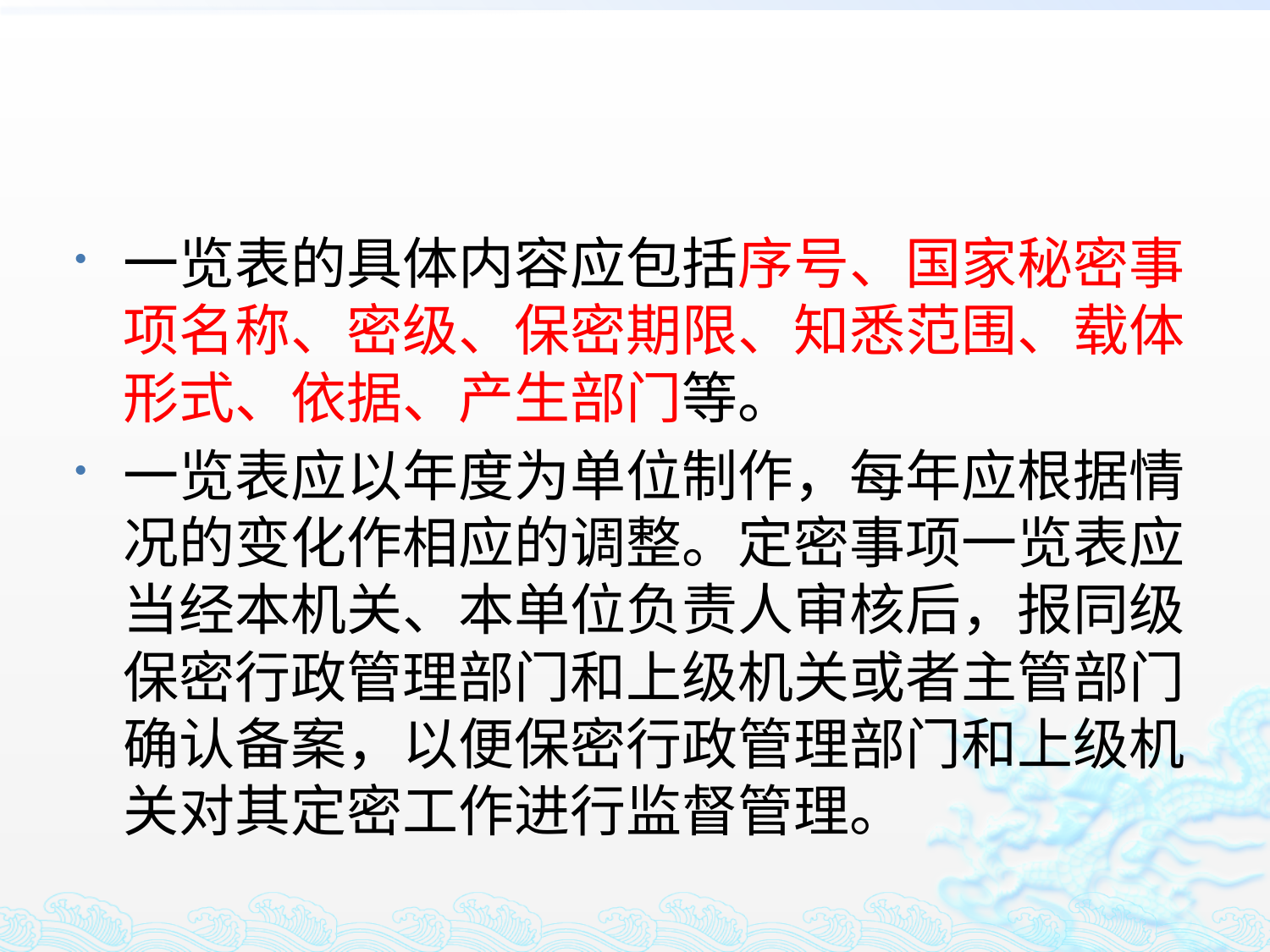

#
一览表的具体内容应包括序号、国家秘密事项名称、密级、保密期限、知悉范围、载体形式、依据、产生部门等。
一览表应以年度为单位制作，每年应根据情况的变化作相应的调整。定密事项一览表应当经本机关、本单位负责人审核后，报同级保密行政管理部门和上级机关或者主管部门确认备案，以便保密行政管理部门和上级机关对其定密工作进行监督管理。